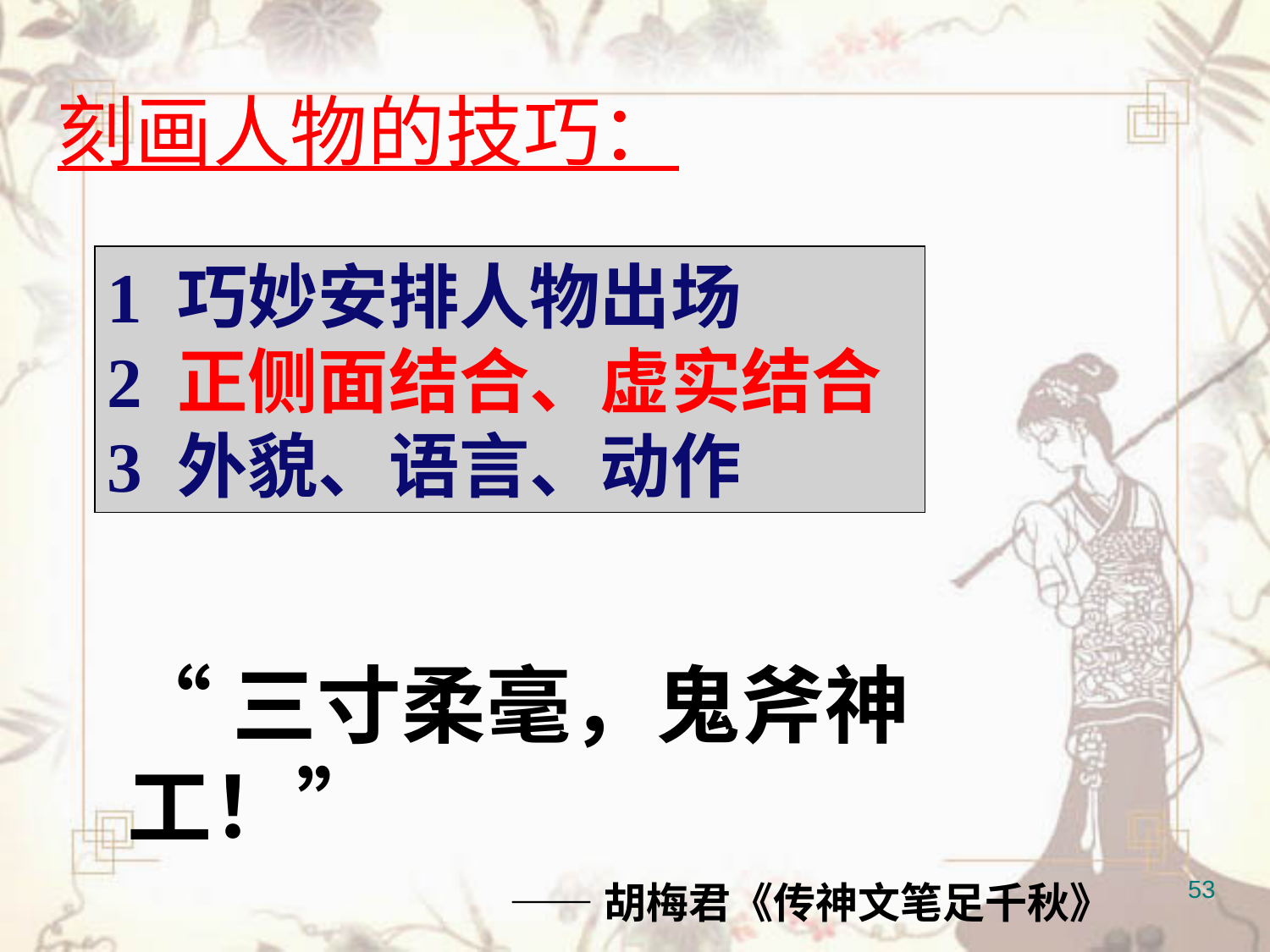

刻画人物的技巧：
1 巧妙安排人物出场
2 正侧面结合、虚实结合
3 外貌、语言、动作
“三寸柔毫，鬼斧神工！”
——胡梅君《传神文笔足千秋》
53